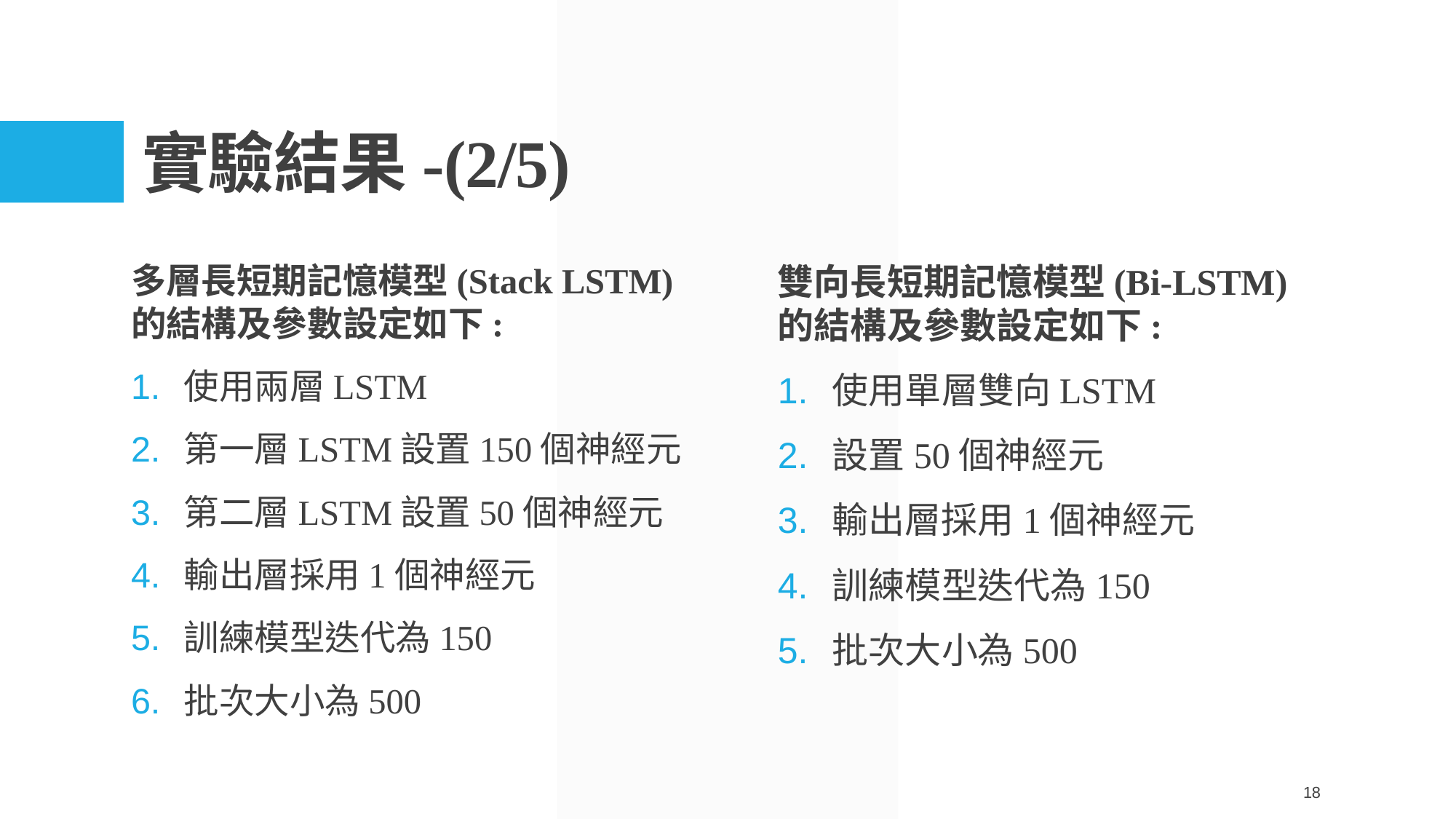

# 實驗結果-(2/5)
雙向長短期記憶模型(Bi-LSTM)的結構及參數設定如下:
使用單層雙向LSTM
設置50個神經元
輸出層採用1個神經元
訓練模型迭代為150
批次大小為500

多層長短期記憶模型(Stack LSTM)的結構及參數設定如下:
使用兩層LSTM
第一層LSTM設置150個神經元
第二層LSTM設置50個神經元
輸出層採用1個神經元
訓練模型迭代為150
批次大小為500
18